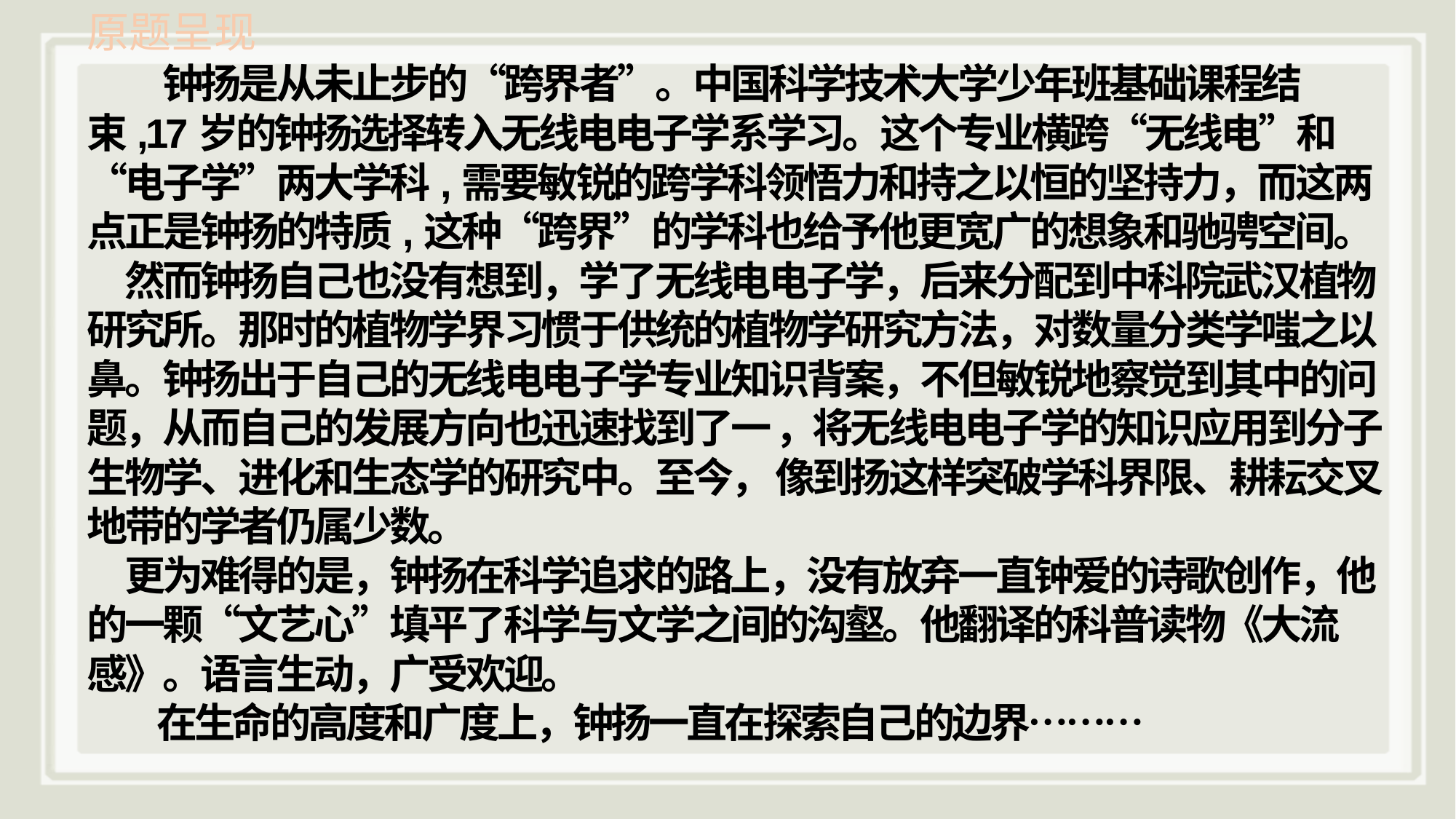

原题呈现       钟扬是从未止步的“跨界者”。中国科学技术大学少年班基础课程结束,17岁的钟扬选择转入无线电电子学系学习。这个专业横跨“无线电”和“电子学”两大学科,需要敏锐的跨学科领悟力和持之以恒的坚持力，而这两点正是钟扬的特质,这种“跨界”的学科也给予他更宽广的想象和驰骋空间。    然而钟扬自己也没有想到，学了无线电电子学，后来分配到中科院武汉植物研究所。那时的植物学界习惯于供统的植物学研究方法，对数量分类学嗤之以鼻。钟扬出于自己的无线电电子学专业知识背案，不但敏锐地察觉到其中的问题，从而自己的发展方向也迅速找到了一 ，将无线电电子学的知识应用到分子生物学、进化和生态学的研究中。至今， 像到扬这样突破学科界限、耕耘交叉地带的学者仍属少数。    更为难得的是，钟扬在科学追求的路上，没有放弃一直钟爱的诗歌创作，他的一颗“文艺心”填平了科学与文学之间的沟壑。他翻译的科普读物《大流感》。语言生动，广受欢迎。    在生命的高度和广度上，钟扬一直在探索自己的边界………